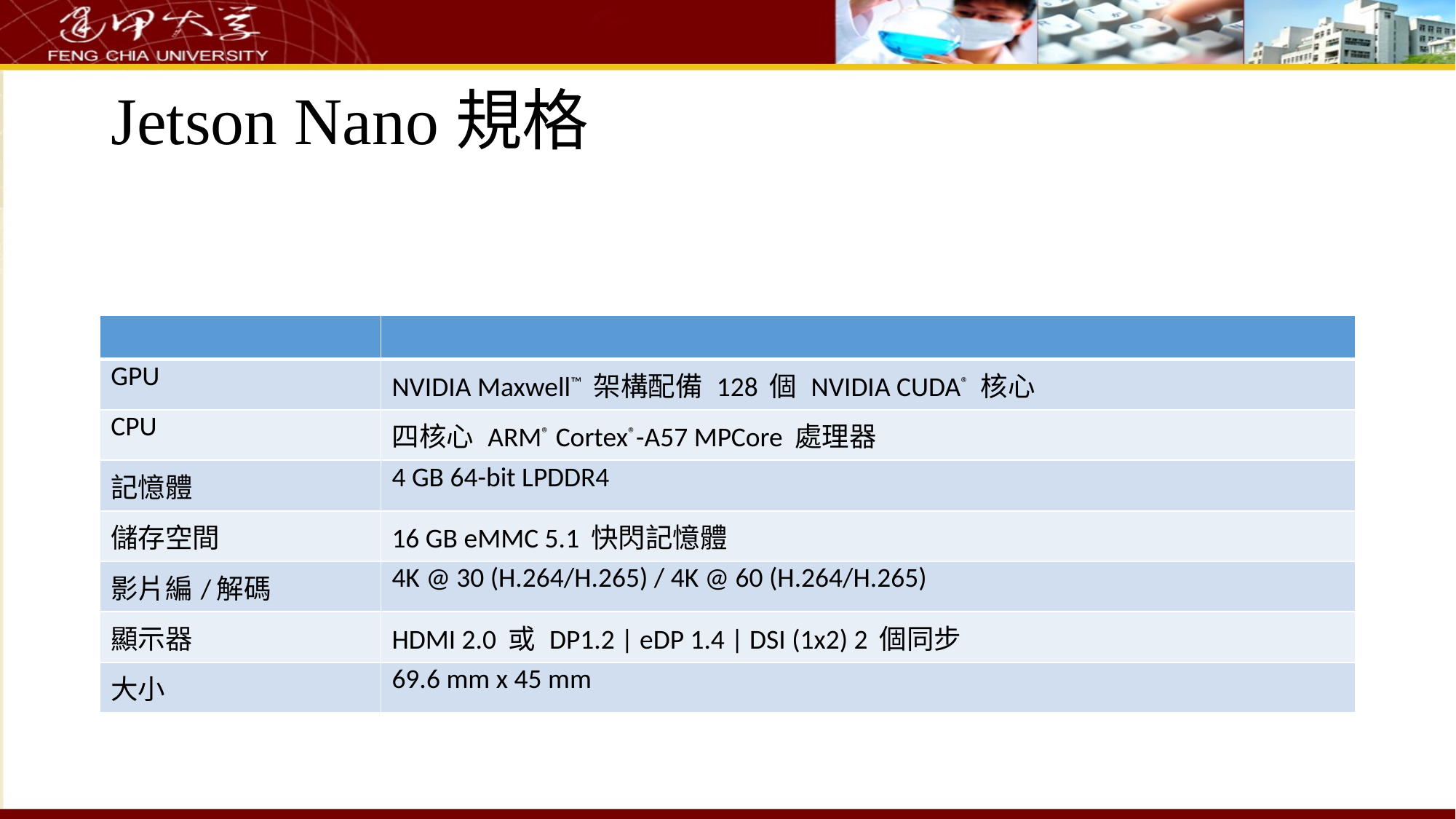

# Jetson Nano規格
|  |  |
| --- | --- |
| GPU | NVIDIA Maxwell™ 架構配備 128 個 NVIDIA CUDA® 核心 |
| CPU | 四核心 ARM® Cortex®-A57 MPCore 處理器 |
| 記憶體 | 4 GB 64-bit LPDDR4 |
| 儲存空間 | 16 GB eMMC 5.1 快閃記憶體 |
| 影片編/解碼 | 4K @ 30 (H.264/H.265) / 4K @ 60 (H.264/H.265) |
| 顯示器 | HDMI 2.0 或 DP1.2 | eDP 1.4 | DSI (1x2) 2 個同步 |
| 大小 | 69.6 mm x 45 mm |